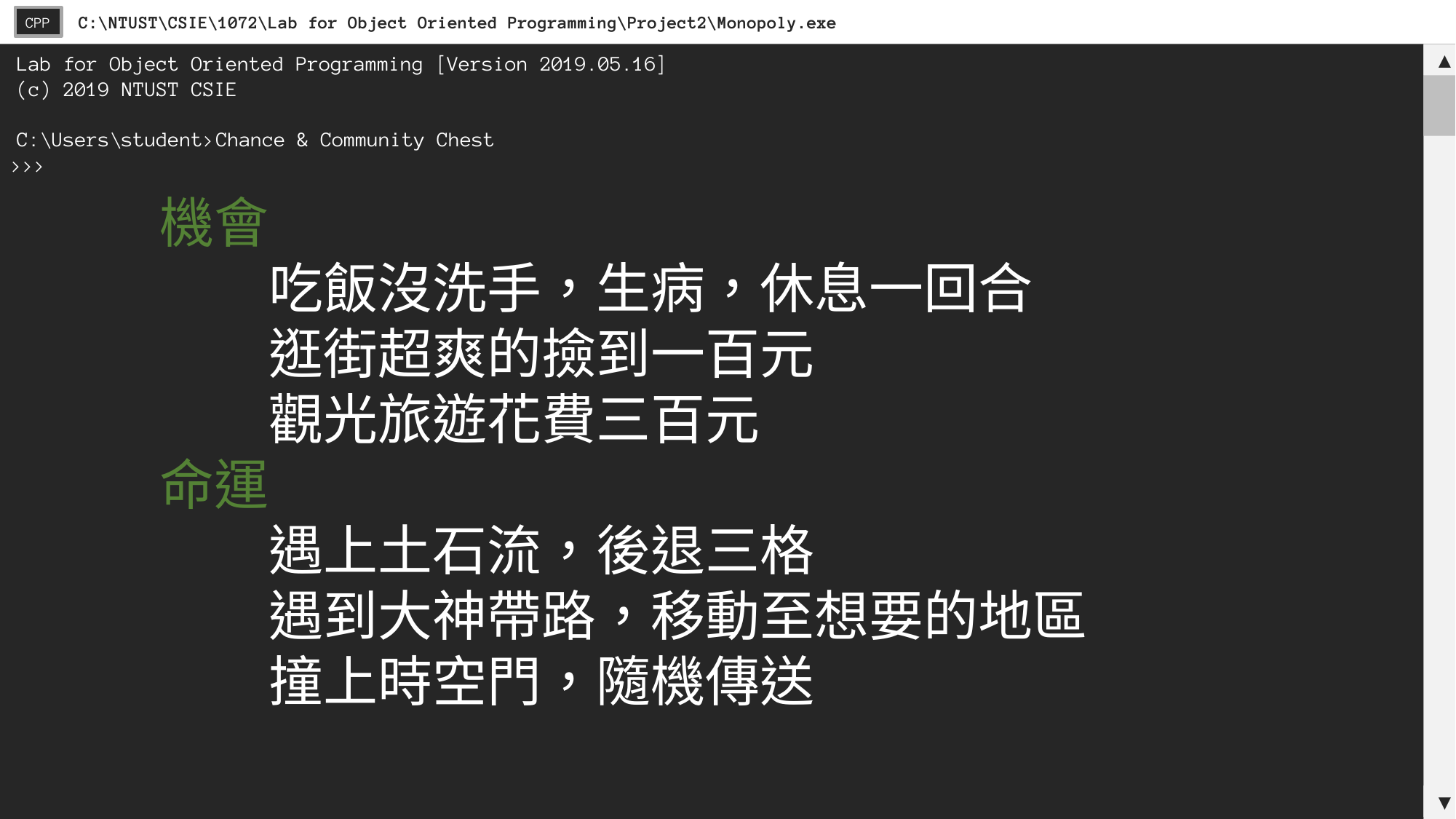

C:\NTUST\CSIE\1072\Lab for Object Oriented Programming\Project2\Monopoly.exe
CPP
Lab for Object Oriented Programming [Version 2019.05.16]
(c) 2019 NTUST CSIE

C:\Users\student>

▲

Chance & Community Chest
>>>
機會
	吃飯沒洗手，生病，休息一回合
	逛街超爽的撿到一百元
	觀光旅遊花費三百元
命運
	遇上土石流，後退三格
	遇到大神帶路，移動至想要的地區
	撞上時空門，隨機傳送
▼